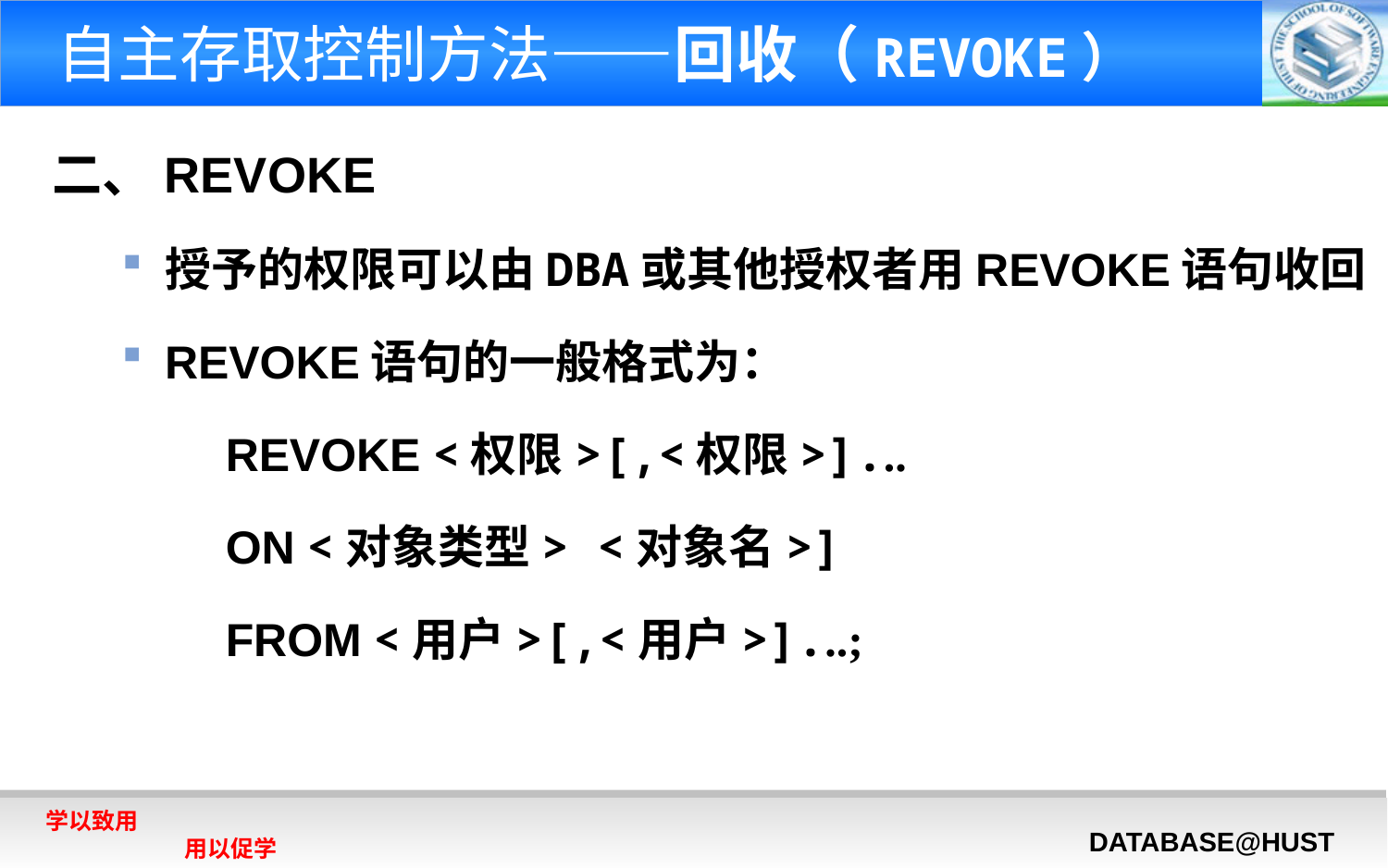

# 自主存取控制方法——回收（REVOKE）
二、REVOKE
授予的权限可以由DBA或其他授权者用REVOKE语句收回
REVOKE语句的一般格式为：
               REVOKE <权限>[,<权限>]...
               ON <对象类型> <对象名>]
               FROM <用户>[,<用户>]...;